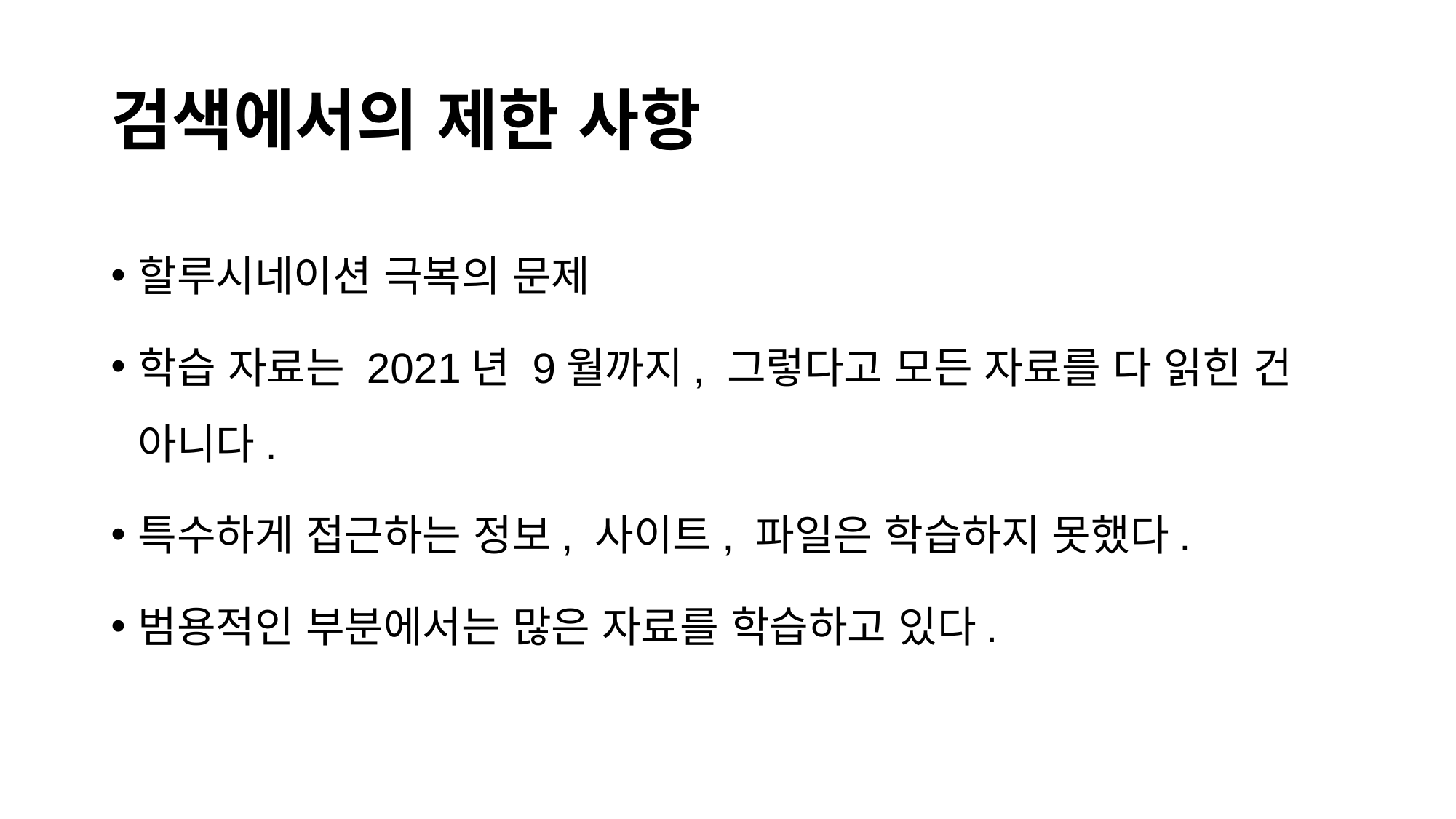

# 검색에서의 제한 사항
할루시네이션 극복의 문제
학습 자료는 2021년 9월까지, 그렇다고 모든 자료를 다 읽힌 건 아니다.
특수하게 접근하는 정보, 사이트, 파일은 학습하지 못했다.
범용적인 부분에서는 많은 자료를 학습하고 있다.